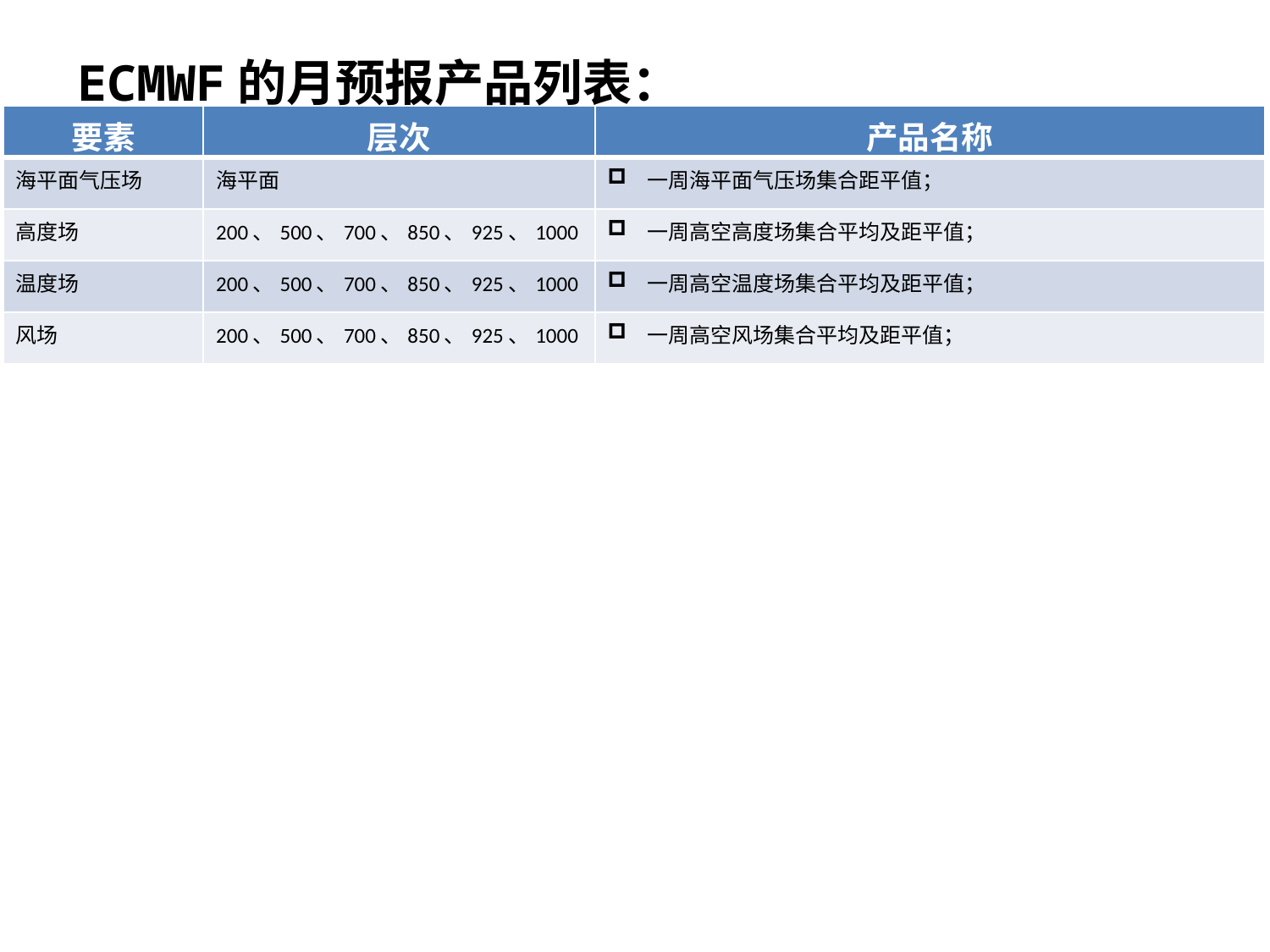

ECMWF的月预报产品列表：
| 要素 | 层次 | 产品名称 |
| --- | --- | --- |
| 海平面气压场 | 海平面 | 一周海平面气压场集合距平值； |
| 高度场 | 200、500、700、850、925、1000 | 一周高空高度场集合平均及距平值； |
| 温度场 | 200、500、700、850、925、1000 | 一周高空温度场集合平均及距平值； |
| 风场 | 200、500、700、850、925、1000 | 一周高空风场集合平均及距平值； |